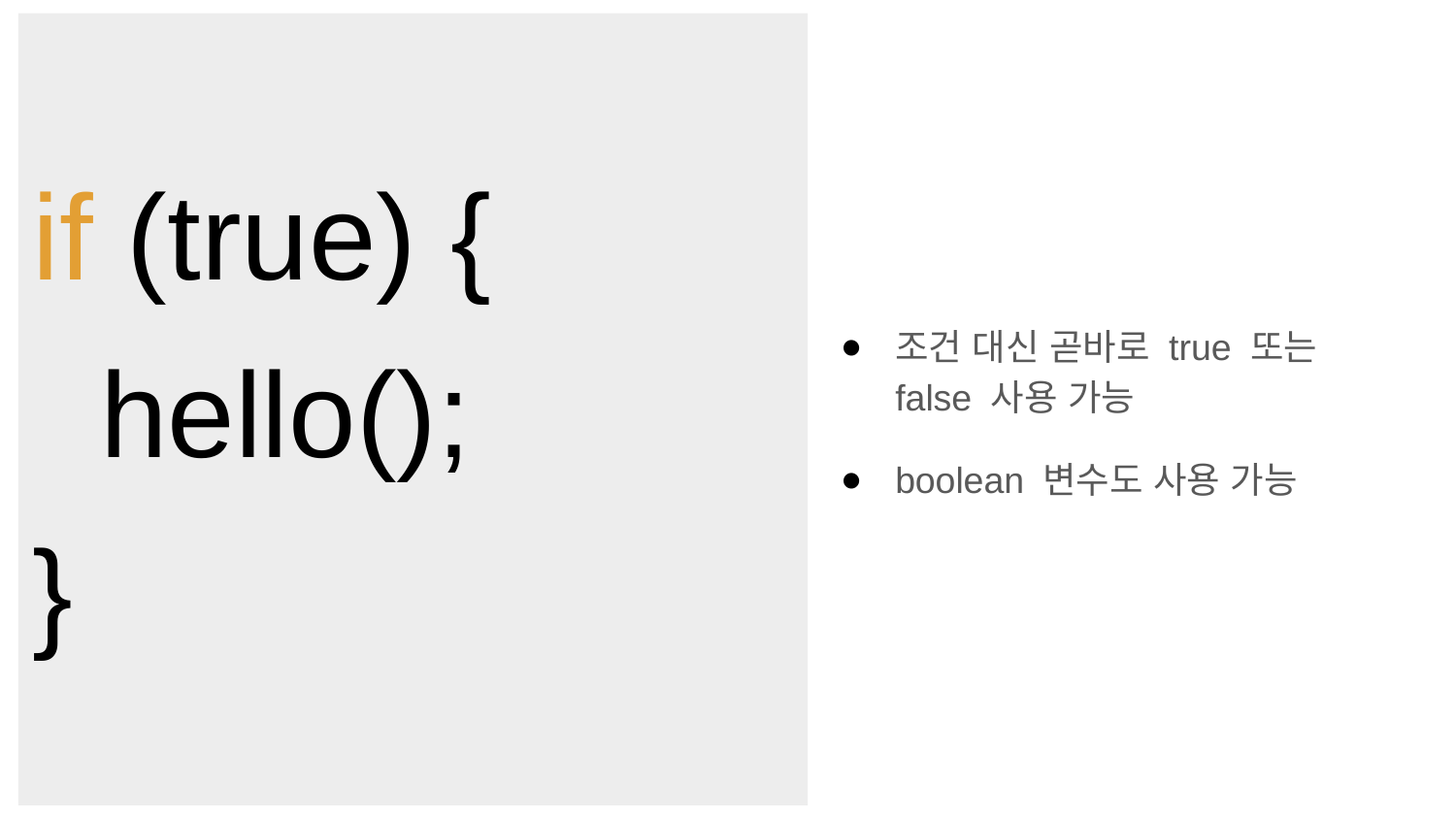

조건 대신 곧바로 true 또는
false 사용 가능
boolean 변수도 사용 가능
if (true) {
  hello();
}